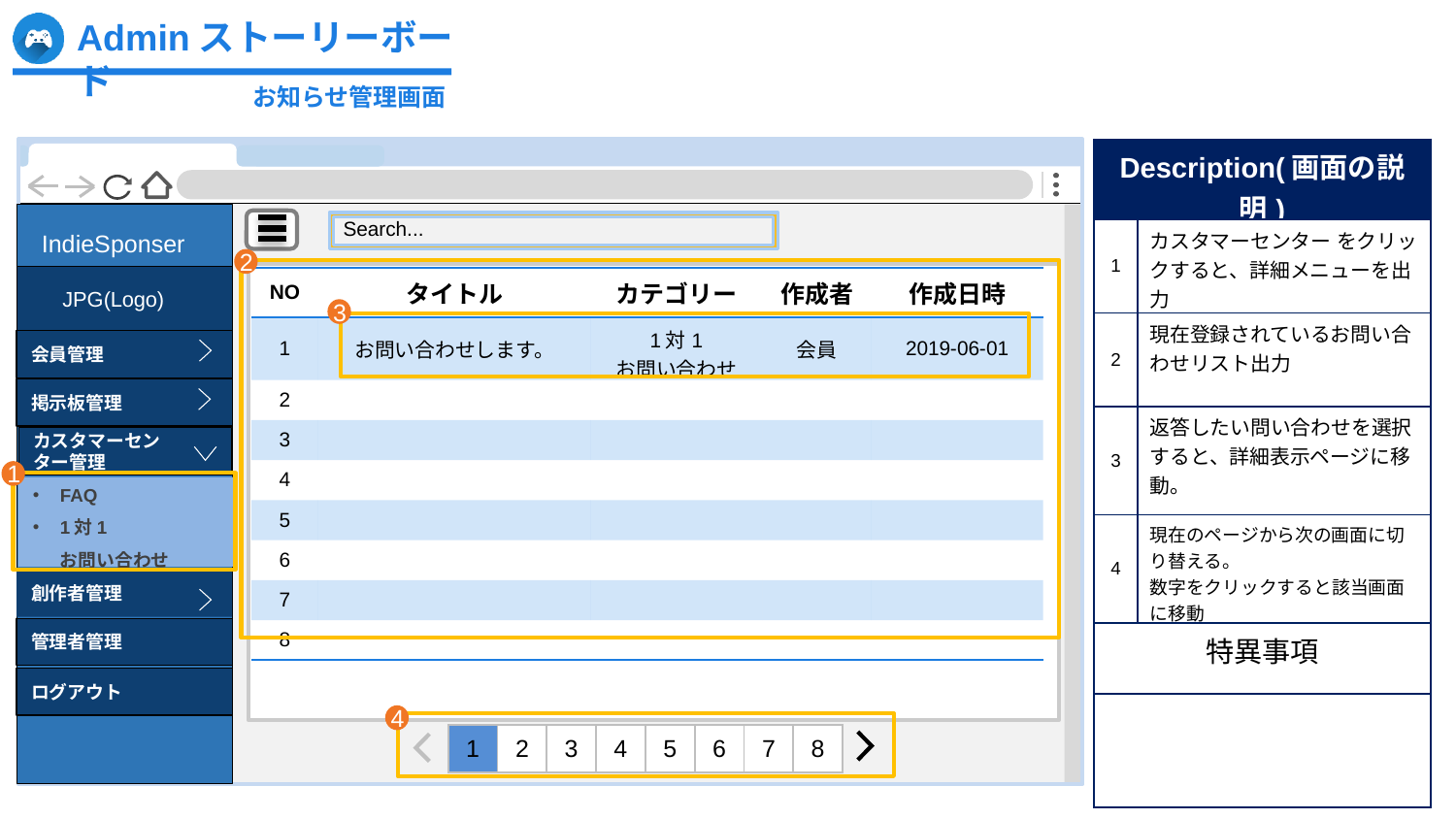

Adminストーリーボード
お知らせ管理画面

IndieSponser

JPG(Logo)
会員管理

掲示板管理

FAQ
1対1
お問い合わせ

創作者管理

管理者管理
ログアウト
| Description(画面の説明) |  |
| --- | --- |
| 1 | カスタマーセンター をクリックすると、詳細メニューを出力 |
| 2 | 現在登録されているお問い合わせリスト出力 |
| 3 | 返答したい問い合わせを選択すると、詳細表示ページに移動。 |
| 4 | 現在のページから次の画面に切り替える。 数字をクリックすると該当画面に移動 |
| 特異事項 |  |
|  |  |
Search...

2

| NO | タイトル | カテゴリー | 作成者 | 作成日時 |
| --- | --- | --- | --- | --- |
| 1 | お問い合わせします。 | 1対1 お問い合わせ | 会員 | 2019-06-01 |
| 2 |  |  |  |  |
| 3 |  |  |  |  |
| 4 |  |  |  |  |
| 5 |  |  |  |  |
| 6 |  |  |  |  |
| 7 |  |  |  |  |
| 8 |  |  |  |  |
3

カスタマーセンター管理

1

4

| 1 | 2 | 3 | 4 | 5 | 6 | 7 | 8 |
| --- | --- | --- | --- | --- | --- | --- | --- |